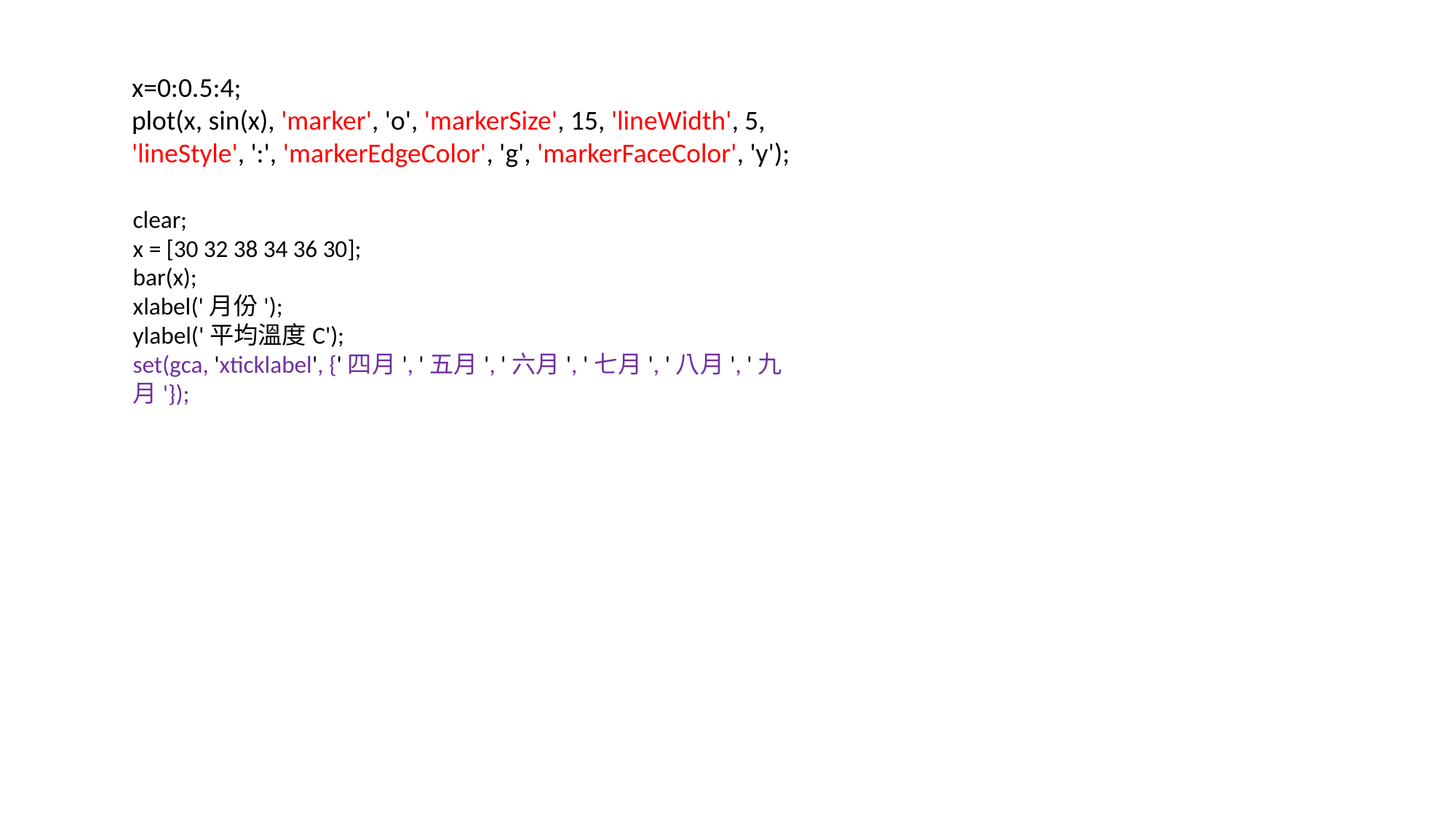

x=0:0.5:4;
plot(x, sin(x), 'marker', 'o', 'markerSize', 15, 'lineWidth', 5, 'lineStyle', ':', 'markerEdgeColor', 'g', 'markerFaceColor', 'y');
clear;
x = [30 32 38 34 36 30];
bar(x);
xlabel('月份');
ylabel('平均溫度C');
set(gca, 'xticklabel', {'四月', '五月', '六月', '七月', '八月', '九月'});